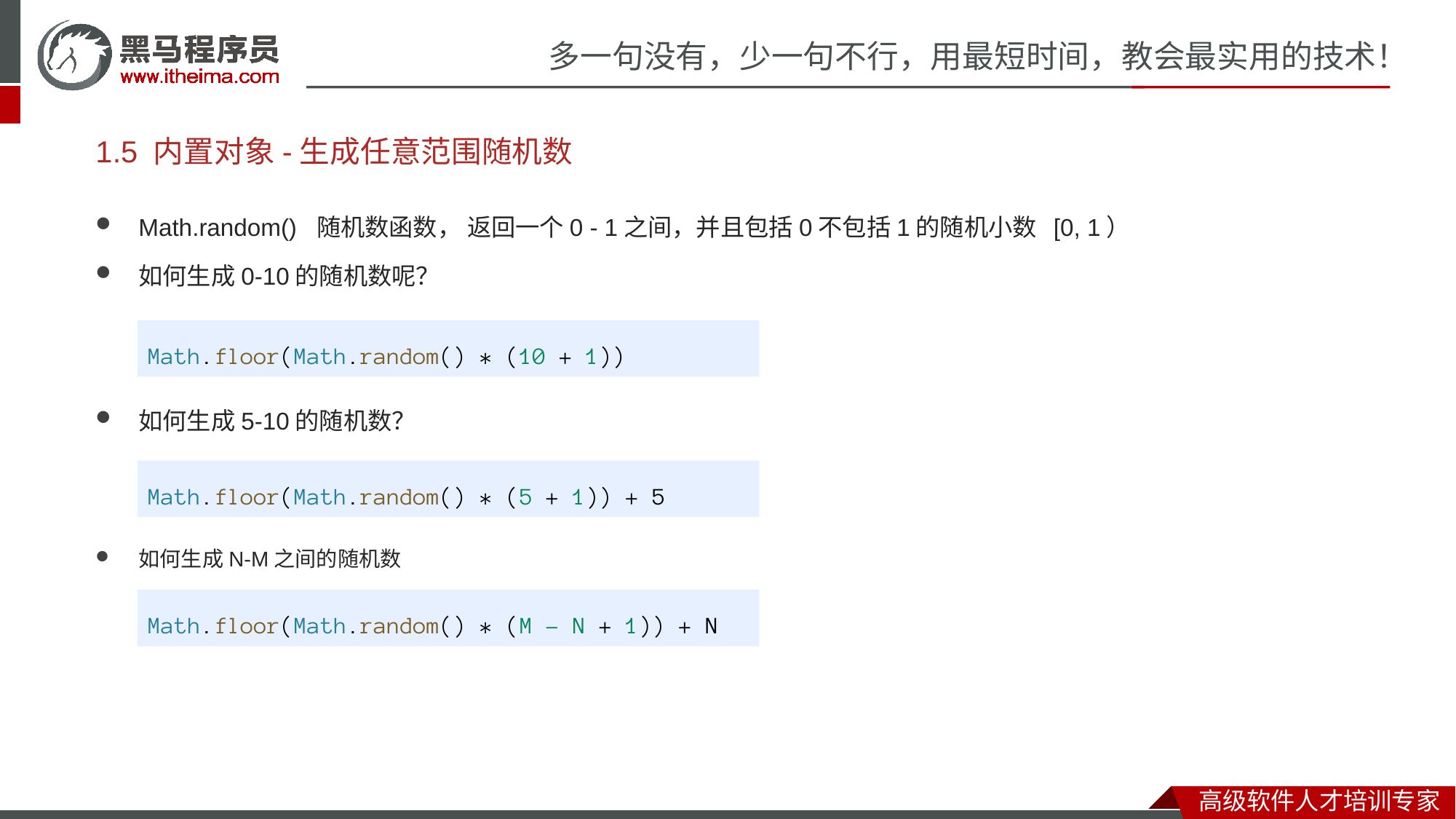

# 1.5 内置对象-生成任意范围随机数
Math.random()  随机数函数， 返回一个0 - 1之间，并且包括0不包括1的随机小数  [0, 1）
如何生成0-10的随机数呢？

如何生成5-10的随机数？

如何生成N-M之间的随机数

Math.floor(Math.random() * (10 + 1))

Math.floor(Math.random() * (5 + 1)) + 5

Math.floor(Math.random() * (M - N + 1)) + N